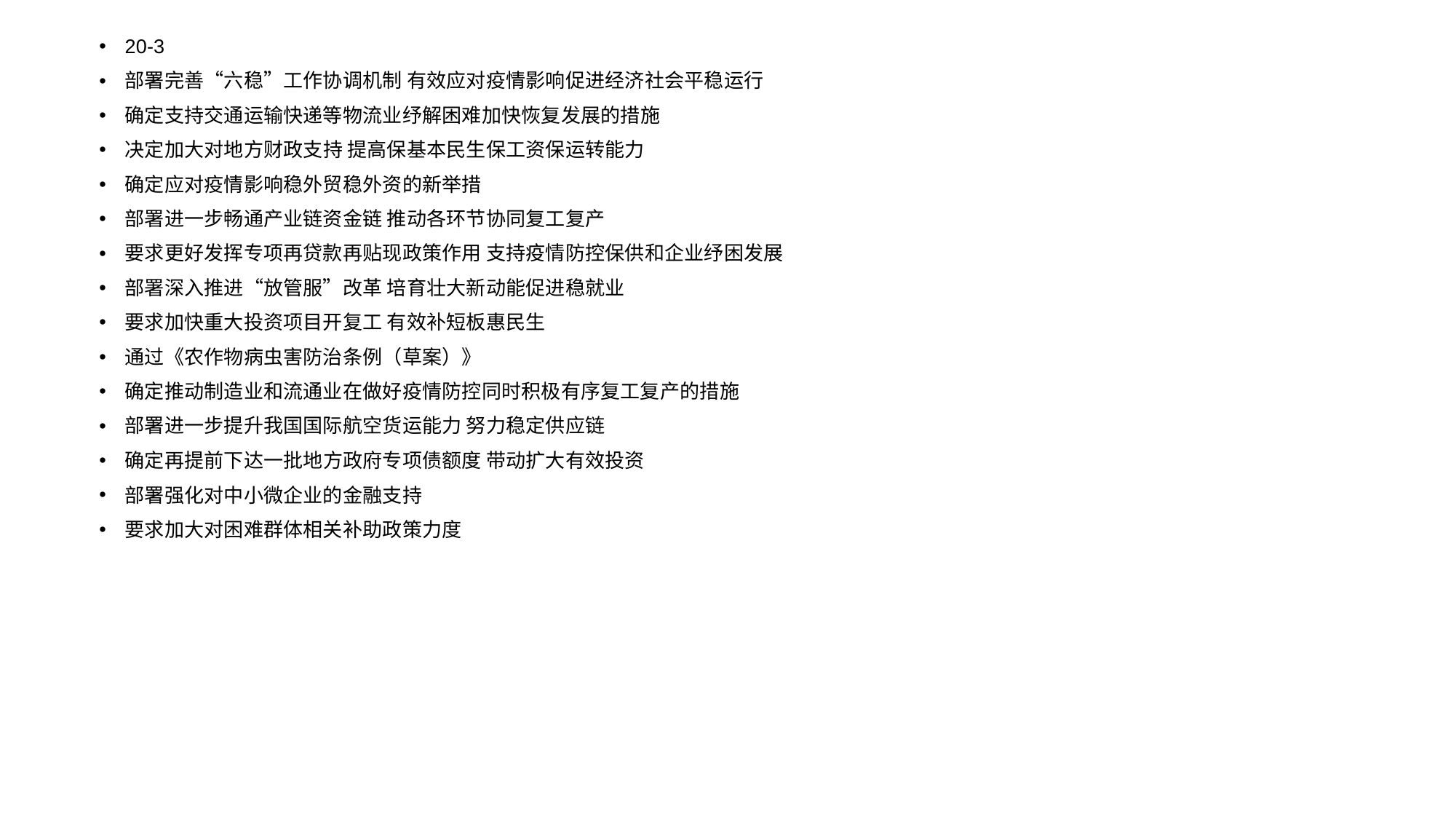

20-3
部署完善“六稳”工作协调机制 有效应对疫情影响促进经济社会平稳运行
确定支持交通运输快递等物流业纾解困难加快恢复发展的措施
决定加大对地方财政支持 提高保基本民生保工资保运转能力
确定应对疫情影响稳外贸稳外资的新举措
部署进一步畅通产业链资金链 推动各环节协同复工复产
要求更好发挥专项再贷款再贴现政策作用 支持疫情防控保供和企业纾困发展
部署深入推进“放管服”改革 培育壮大新动能促进稳就业
要求加快重大投资项目开复工 有效补短板惠民生
通过《农作物病虫害防治条例（草案）》
确定推动制造业和流通业在做好疫情防控同时积极有序复工复产的措施
部署进一步提升我国国际航空货运能力 努力稳定供应链
确定再提前下达一批地方政府专项债额度 带动扩大有效投资
部署强化对中小微企业的金融支持
要求加大对困难群体相关补助政策力度